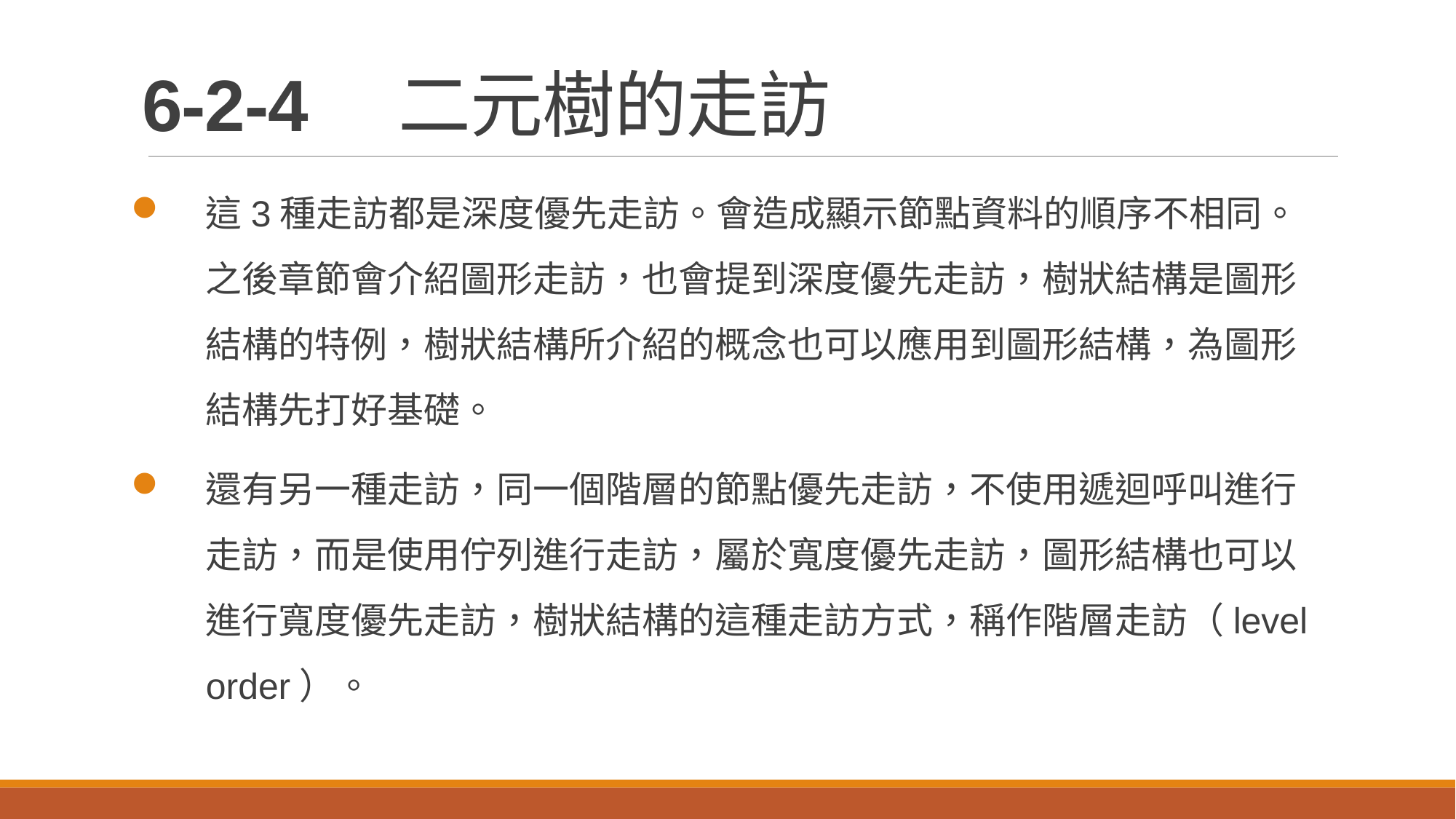

# 6-2-4　二元樹的走訪
這3種走訪都是深度優先走訪。會造成顯示節點資料的順序不相同。之後章節會介紹圖形走訪，也會提到深度優先走訪，樹狀結構是圖形結構的特例，樹狀結構所介紹的概念也可以應用到圖形結構，為圖形結構先打好基礎。
還有另一種走訪，同一個階層的節點優先走訪，不使用遞迴呼叫進行走訪，而是使用佇列進行走訪，屬於寬度優先走訪，圖形結構也可以進行寬度優先走訪，樹狀結構的這種走訪方式，稱作階層走訪（level order）。